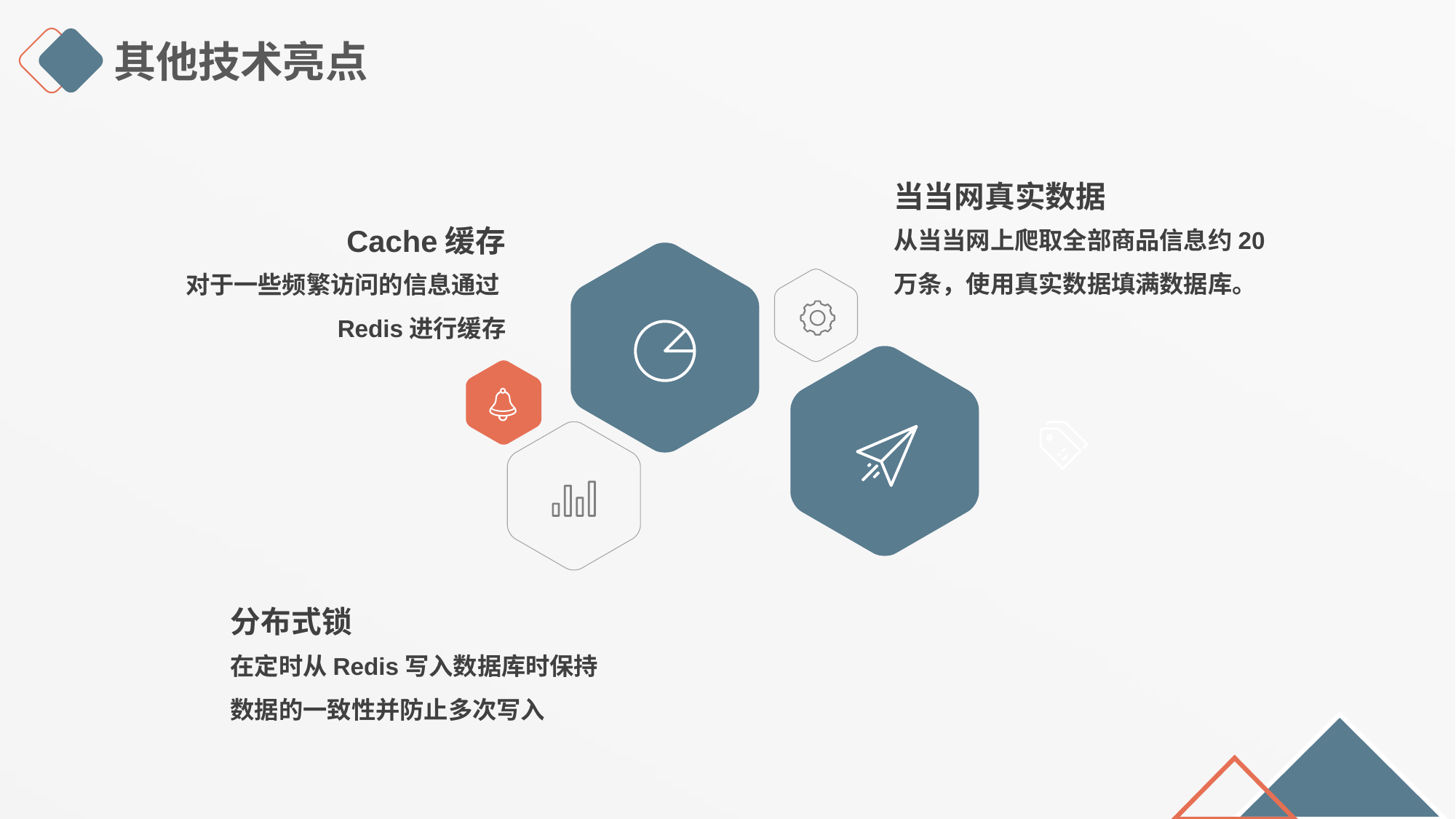

其他技术亮点

当当网真实数据
从当当网上爬取全部商品信息约20万条，使用真实数据填满数据库。
Cache缓存
对于一些频繁访问的信息通过Redis进行缓存

分布式锁
在定时从Redis写入数据库时保持数据的一致性并防止多次写入